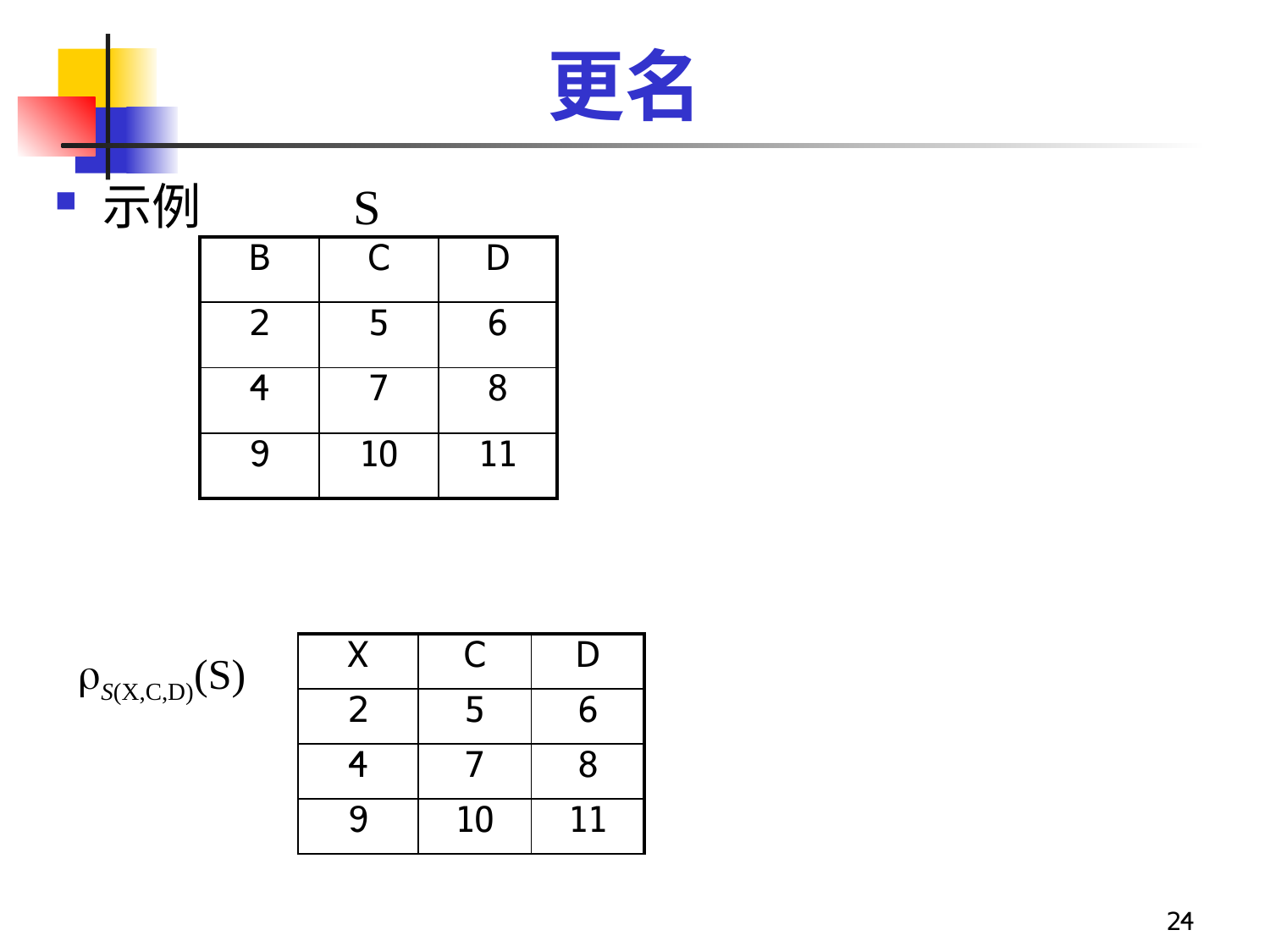

# 更名
S
示例
| B | C | D |
| --- | --- | --- |
| 2 | 5 | 6 |
| 4 | 7 | 8 |
| 9 | 10 | 11 |
| X | C | D |
| --- | --- | --- |
| 2 | 5 | 6 |
| 4 | 7 | 8 |
| 9 | 10 | 11 |
ρS(X,C,D)(S)
24